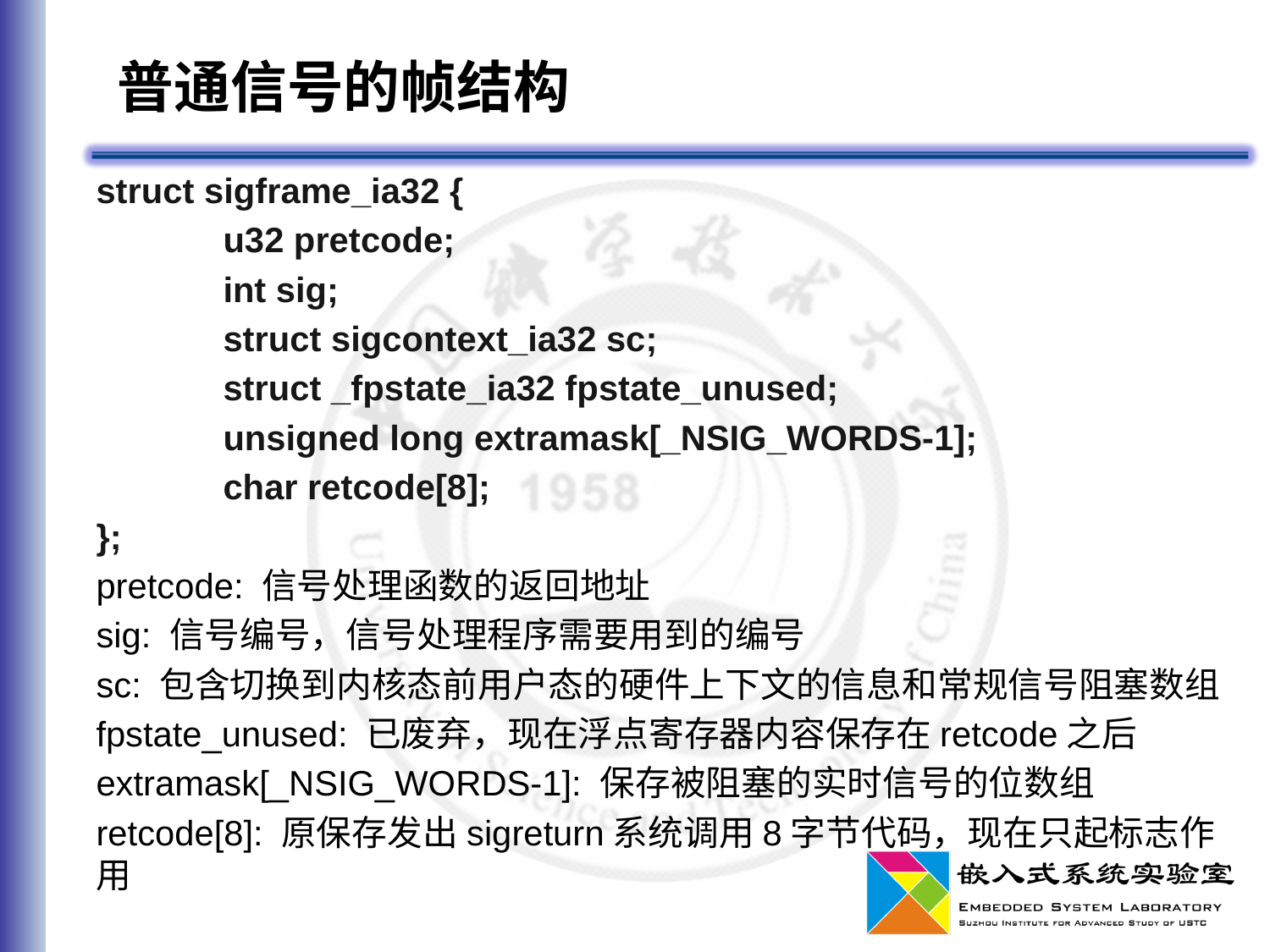

# 普通信号的帧结构
struct sigframe_ia32 {
	u32 pretcode;
	int sig;
 	struct sigcontext_ia32 sc;
	struct _fpstate_ia32 fpstate_unused;
	unsigned long extramask[_NSIG_WORDS-1];
	char retcode[8];
};
pretcode: 信号处理函数的返回地址
sig: 信号编号，信号处理程序需要用到的编号
sc: 包含切换到内核态前用户态的硬件上下文的信息和常规信号阻塞数组
fpstate_unused: 已废弃，现在浮点寄存器内容保存在retcode之后
extramask[_NSIG_WORDS-1]: 保存被阻塞的实时信号的位数组
retcode[8]: 原保存发出sigreturn系统调用8字节代码，现在只起标志作用